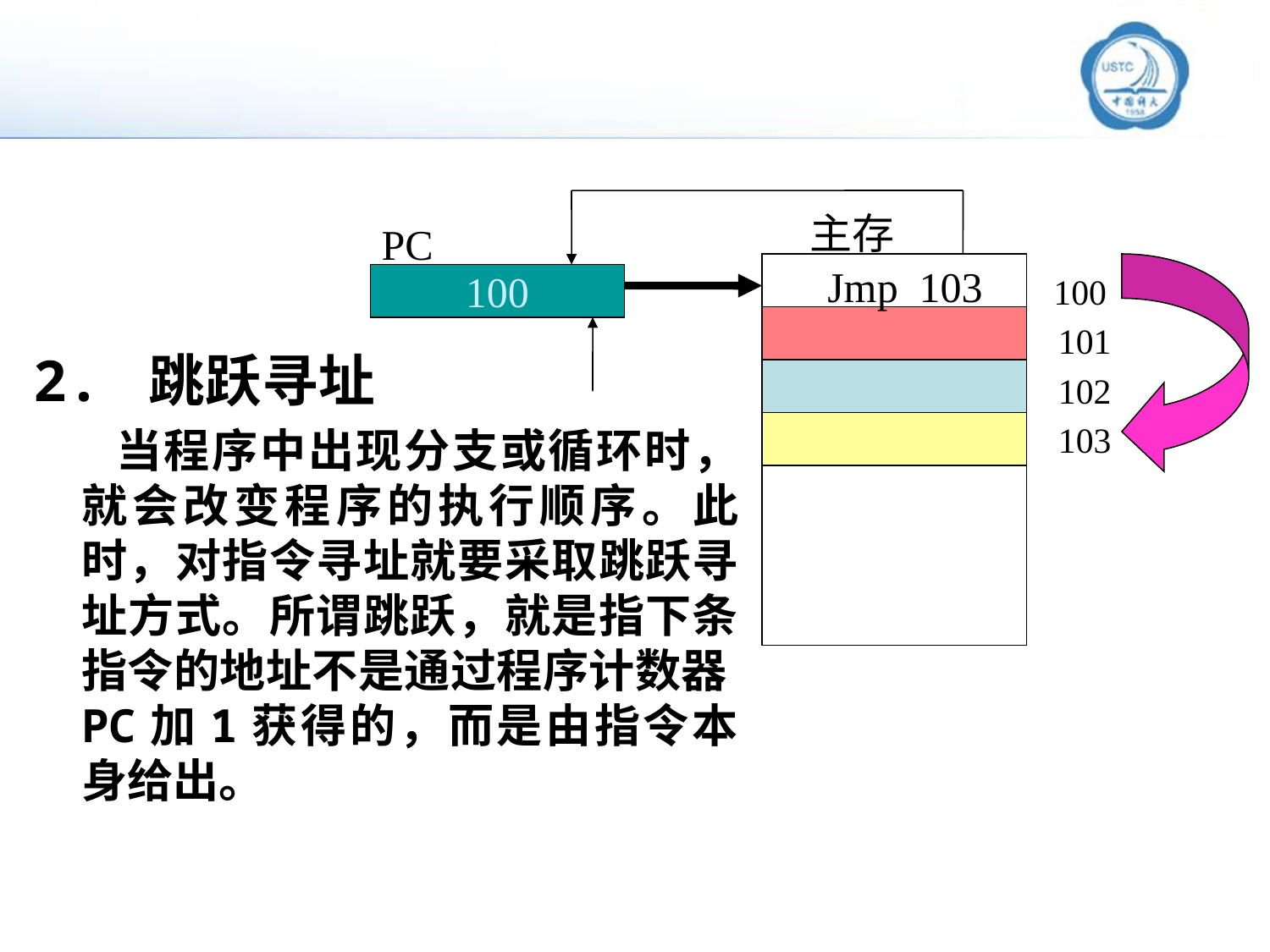

Jmp  103

100

主存
PC
 100
 101
102
103
2. 跳跃寻址
      当程序中出现分支或循环时，就会改变程序的执行顺序。此时，对指令寻址就要采取跳跃寻址方式。所谓跳跃，就是指下条指令的地址不是通过程序计数器PC加1获得的，而是由指令本身给出。